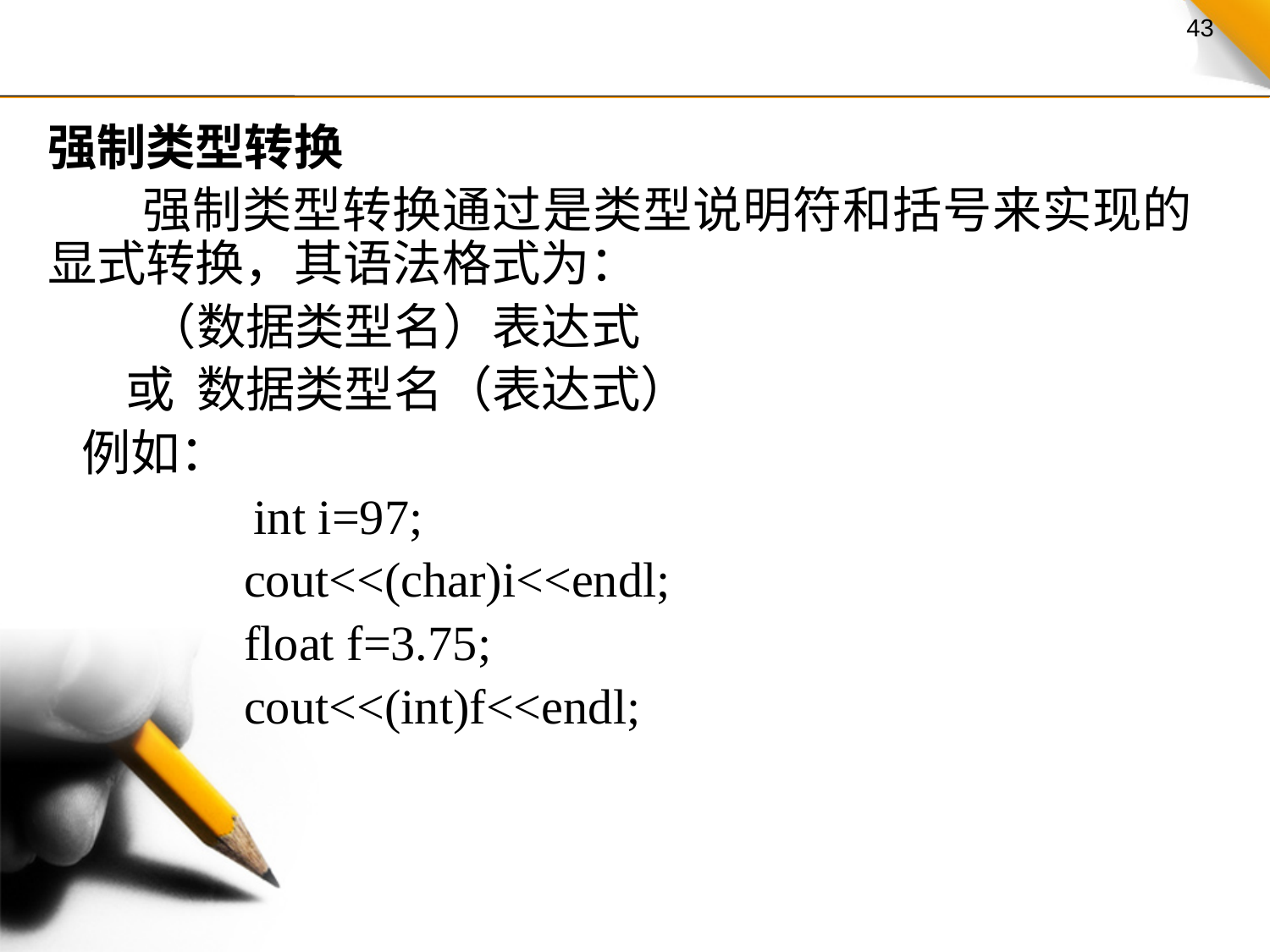

强制类型转换
       强制类型转换通过是类型说明符和括号来实现的显式转换，其语法格式为：
        （数据类型名）表达式
      或  数据类型名（表达式）
  例如：
               int i=97;
                cout<<(char)i<<endl;
                float f=3.75;
                cout<<(int)f<<endl;